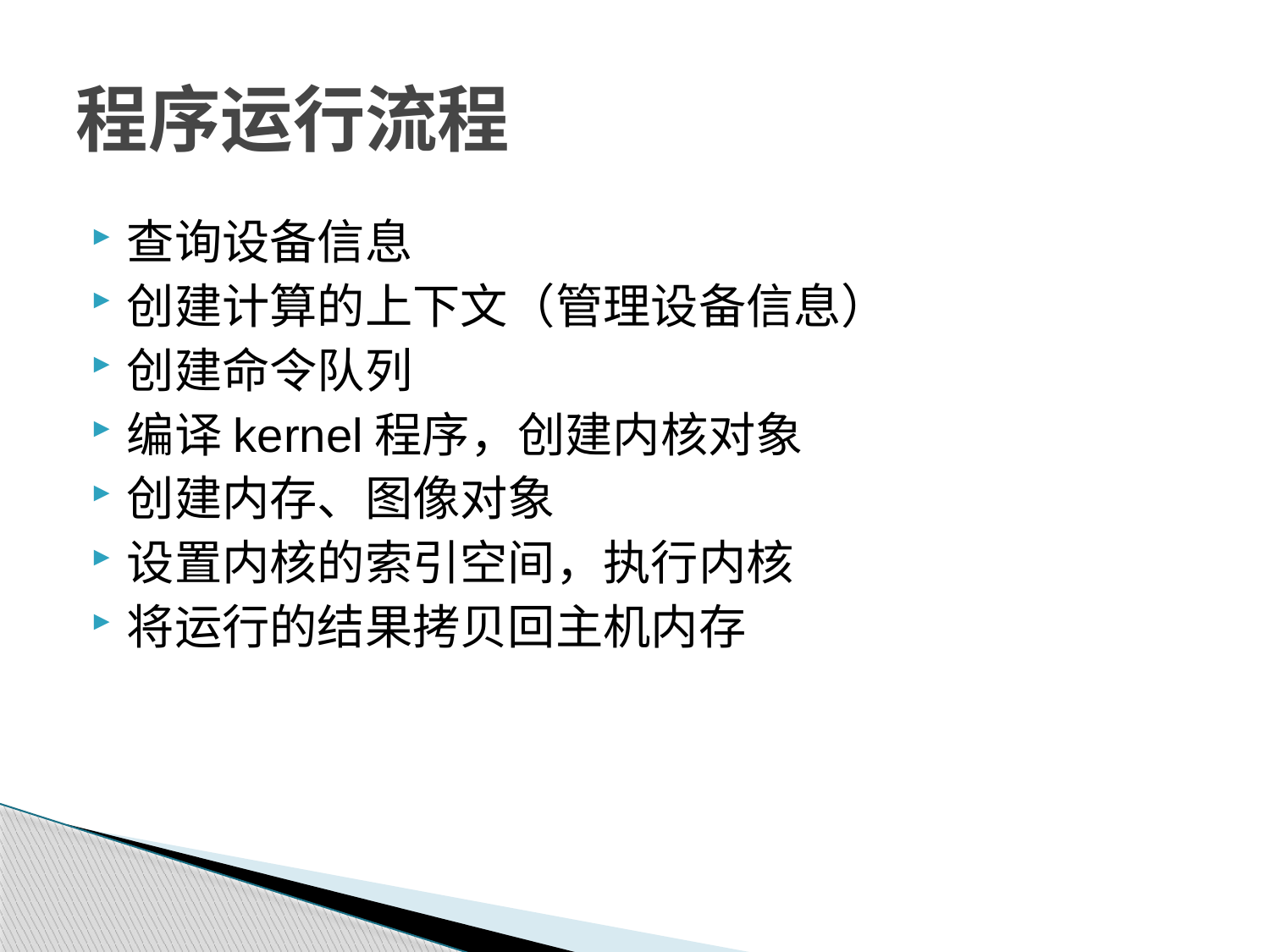

# 程序运行流程
查询设备信息
创建计算的上下文（管理设备信息）
创建命令队列
编译kernel程序，创建内核对象
创建内存、图像对象
设置内核的索引空间，执行内核
将运行的结果拷贝回主机内存